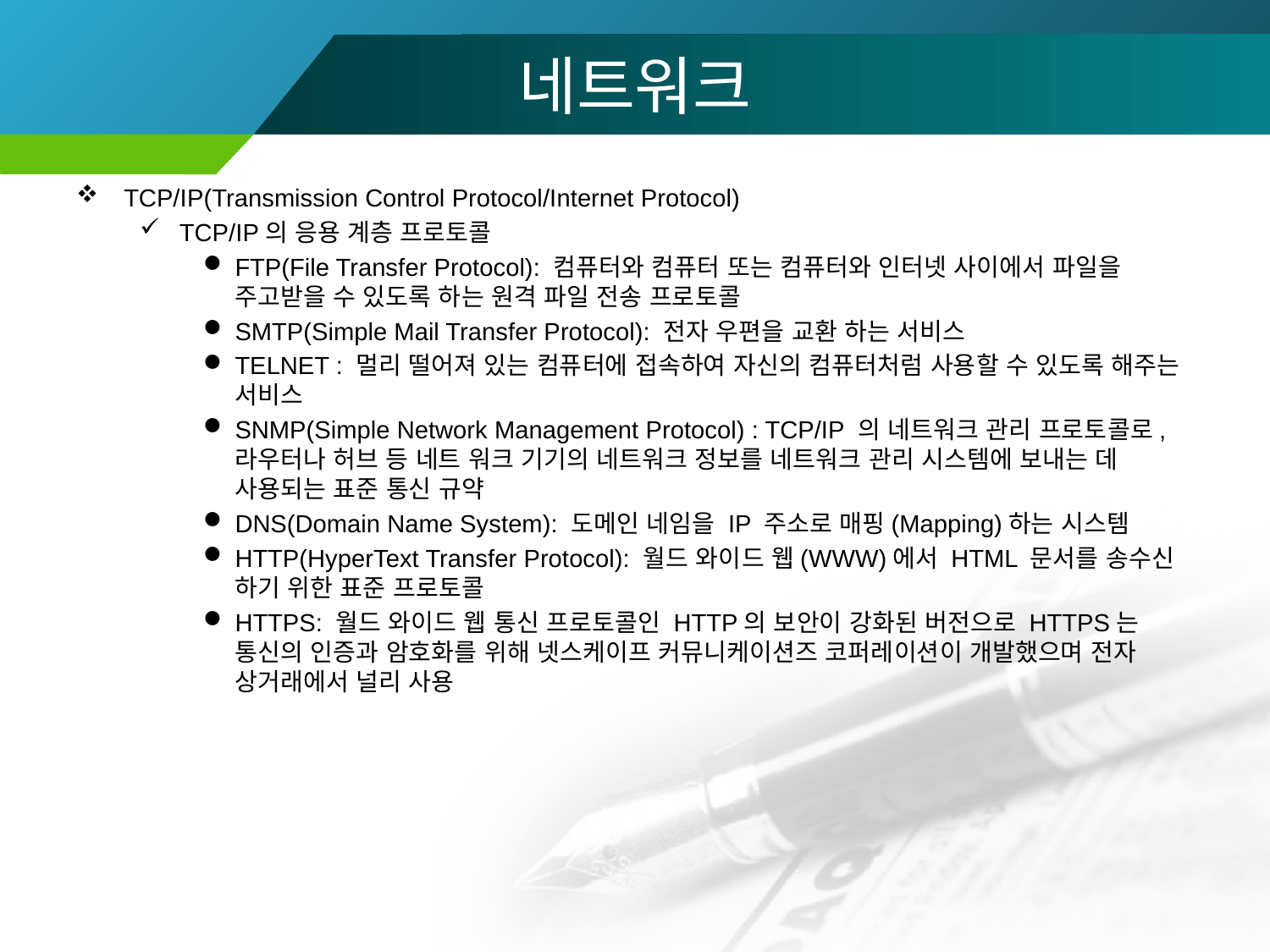

# 네트워크
TCP/IP(Transmission Control Protocol/Internet Protocol)
TCP/IP의 응용 계층 프로토콜
FTP(File Transfer Protocol): 컴퓨터와 컴퓨터 또는 컴퓨터와 인터넷 사이에서 파일을 주고받을 수 있도록 하는 원격 파일 전송 프로토콜
SMTP(Simple Mail Transfer Protocol): 전자 우편을 교환 하는 서비스
TELNET : 멀리 떨어져 있는 컴퓨터에 접속하여 자신의 컴퓨터처럼 사용할 수 있도록 해주는 서비스
SNMP(Simple Network Management Protocol) : TCP/IP 의 네트워크 관리 프로토콜로, 라우터나 허브 등 네트 워크 기기의 네트워크 정보를 네트워크 관리 시스템에 보내는 데 사용되는 표준 통신 규약
DNS(Domain Name System): 도메인 네임을 IP 주소로 매핑(Mapping)하는 시스템
HTTP(HyperText Transfer Protocol): 월드 와이드 웹(WWW)에서 HTML 문서를 송수신 하기 위한 표준 프로토콜
HTTPS: 월드 와이드 웹 통신 프로토콜인 HTTP의 보안이 강화된 버전으로 HTTPS는 통신의 인증과 암호화를 위해 넷스케이프 커뮤니케이션즈 코퍼레이션이 개발했으며 전자 상거래에서 널리 사용